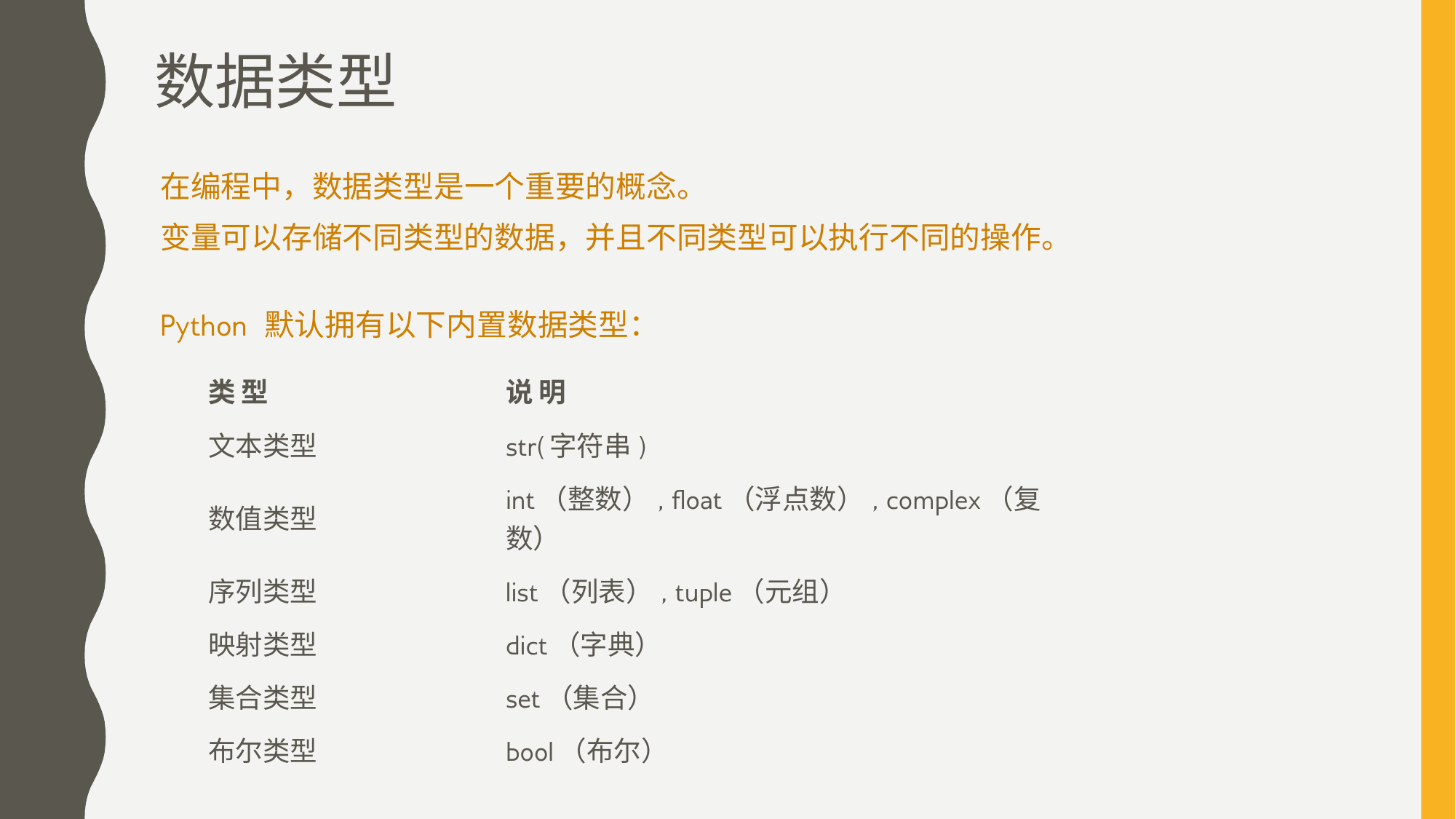

# 数据类型
在编程中，数据类型是一个重要的概念。
变量可以存储不同类型的数据，并且不同类型可以执行不同的操作。

Python 默认拥有以下内置数据类型：

| 类 型 | 说 明 |
| --- | --- |
| 文本类型 | str(字符串) |
| 数值类型 | int（整数）, float（浮点数）, complex（复数） |
| 序列类型 | list（列表）, tuple（元组） |
| 映射类型 | dict（字典） |
| 集合类型 | set（集合） |
| 布尔类型 | bool（布尔） |